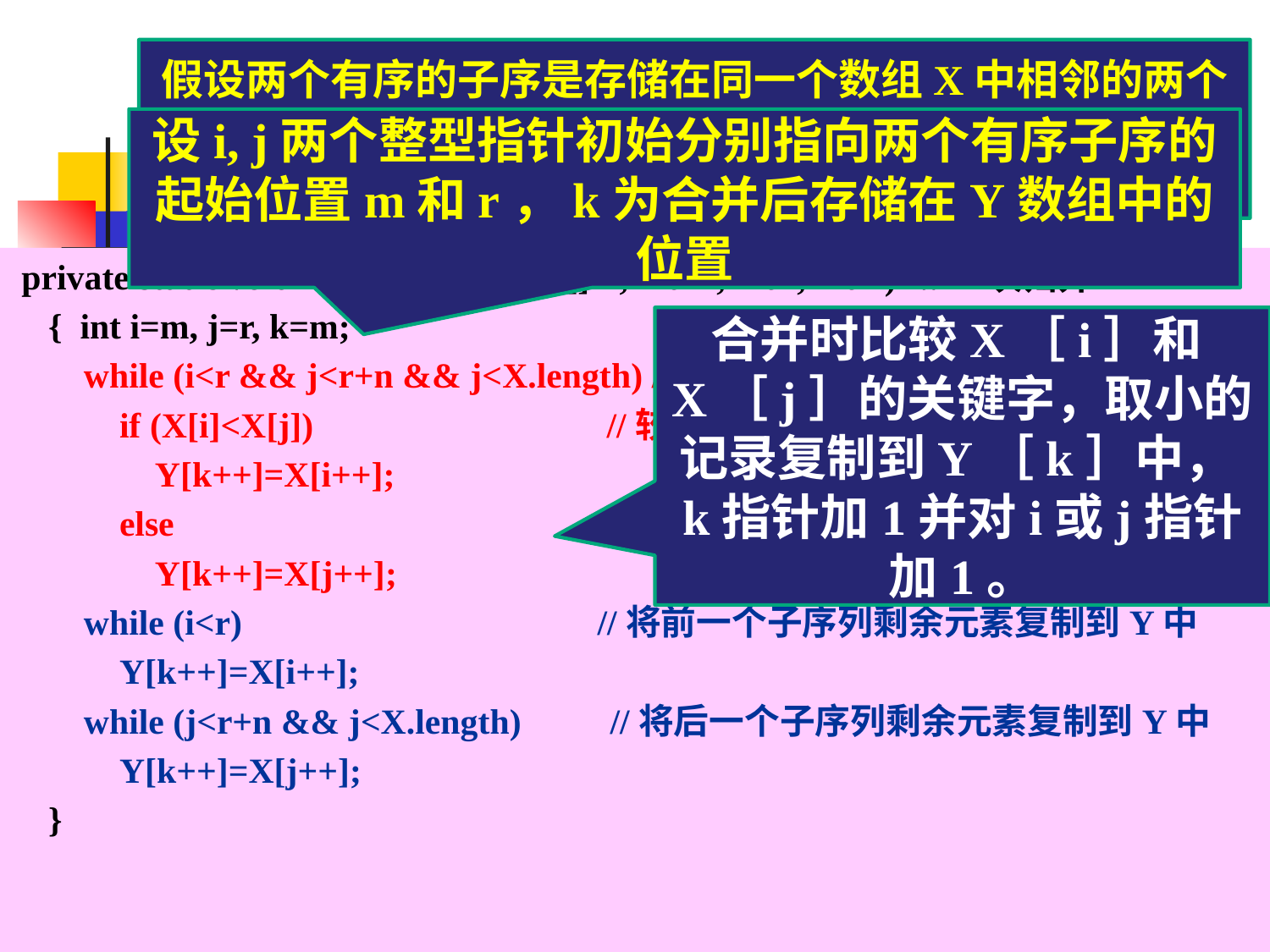

假设两个有序的子序是存储在同一个数组X中相邻的两个子序，第一个子序列从X[m]到X[r-1] ，第二个子序列是从X[r]到X[length] 。（m ≤ r ≤ length）。
设i, j两个整型指针初始分别指向两个有序子序的起始位置m和r，k为合并后存储在Y数组中的位置
# 两个有序序列合并为一个有序序列
 private static void merge(int[] X, int[] Y, int m, int r, int n)   //一次归并
    {  int i=m, j=r, k=m;
        while (i<r && j<r+n && j<X.length) //将X中两个相邻子序列归并到Y中
            if (X[i]<X[j])                                 //较小值复制到Y中
                Y[k++]=X[i++];
            else
                Y[k++]=X[j++];
        while (i<r)                                        //将前一个子序列剩余元素复制到Y中
            Y[k++]=X[i++];
        while (j<r+n && j<X.length)          //将后一个子序列剩余元素复制到Y中
            Y[k++]=X[j++];
    }
合并时比较X［i］和X［j］的关键字，取小的记录复制到Y［k］中，k指针加1并对i或j指针加1。
69